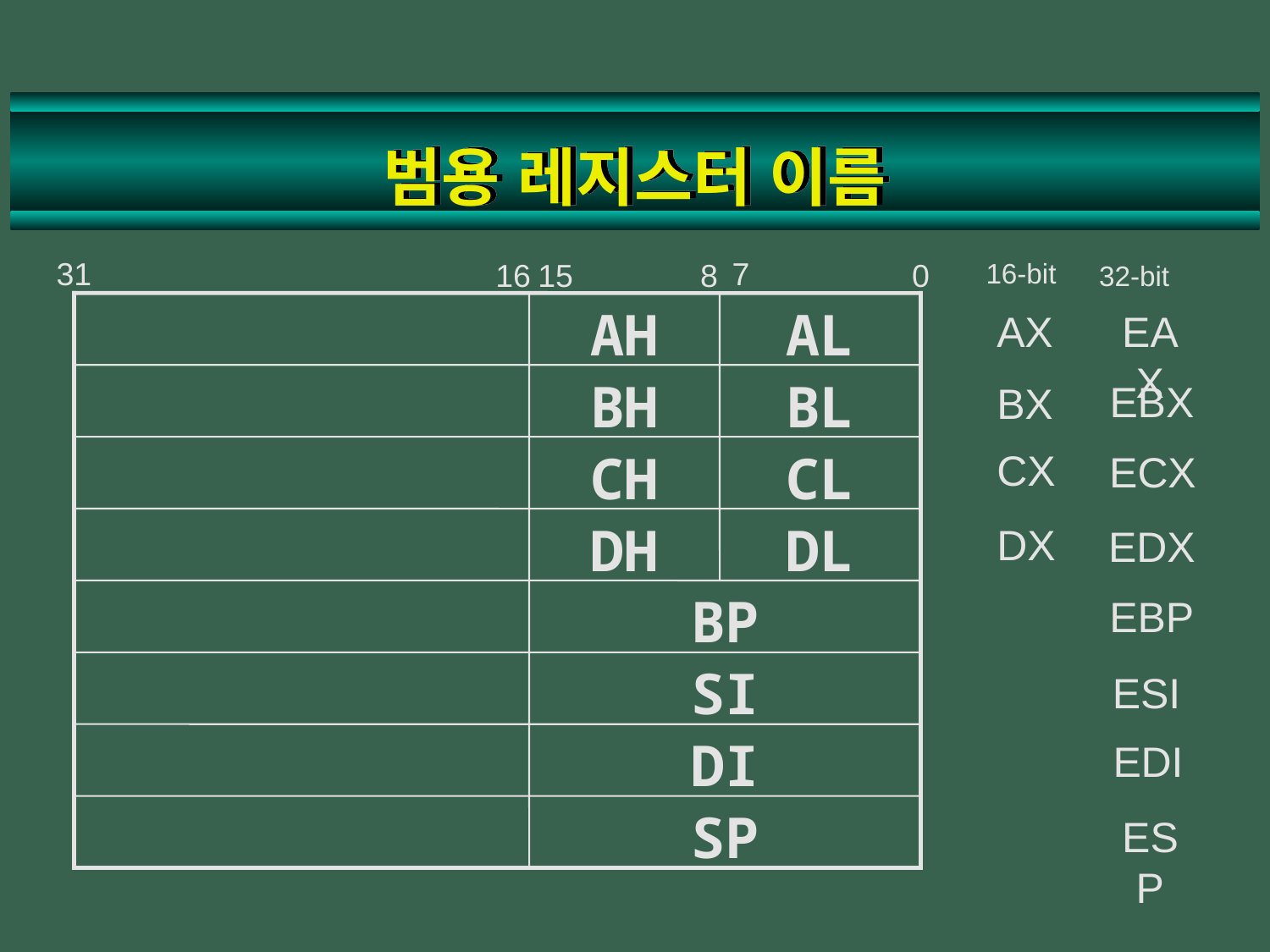

# 범용 레지스터 이름
31
7
8
0
16-bit
16
15
32-bit

AH

AL

AX
EAX

BH
BL
EBX
BX

CH
CL
CX
ECX

DH
DL
DX
EDX

BP
EBP

SI
ESI

DI
EDI

SP
ESP